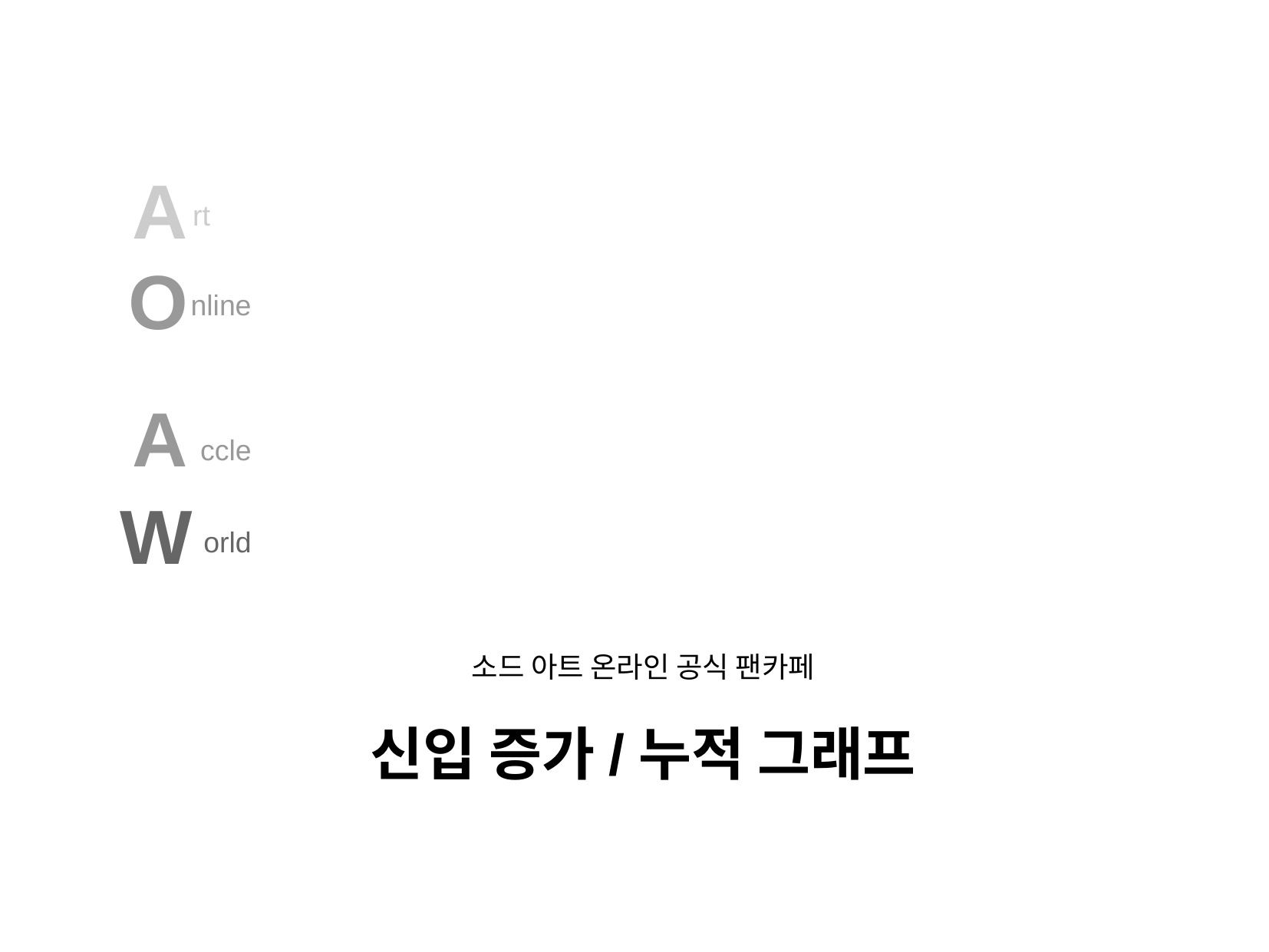

S
word
A
rt
O
nline
A
ccle
W
orld
소드 아트 온라인 공식 팬카페

신입 증가/누적 그래프